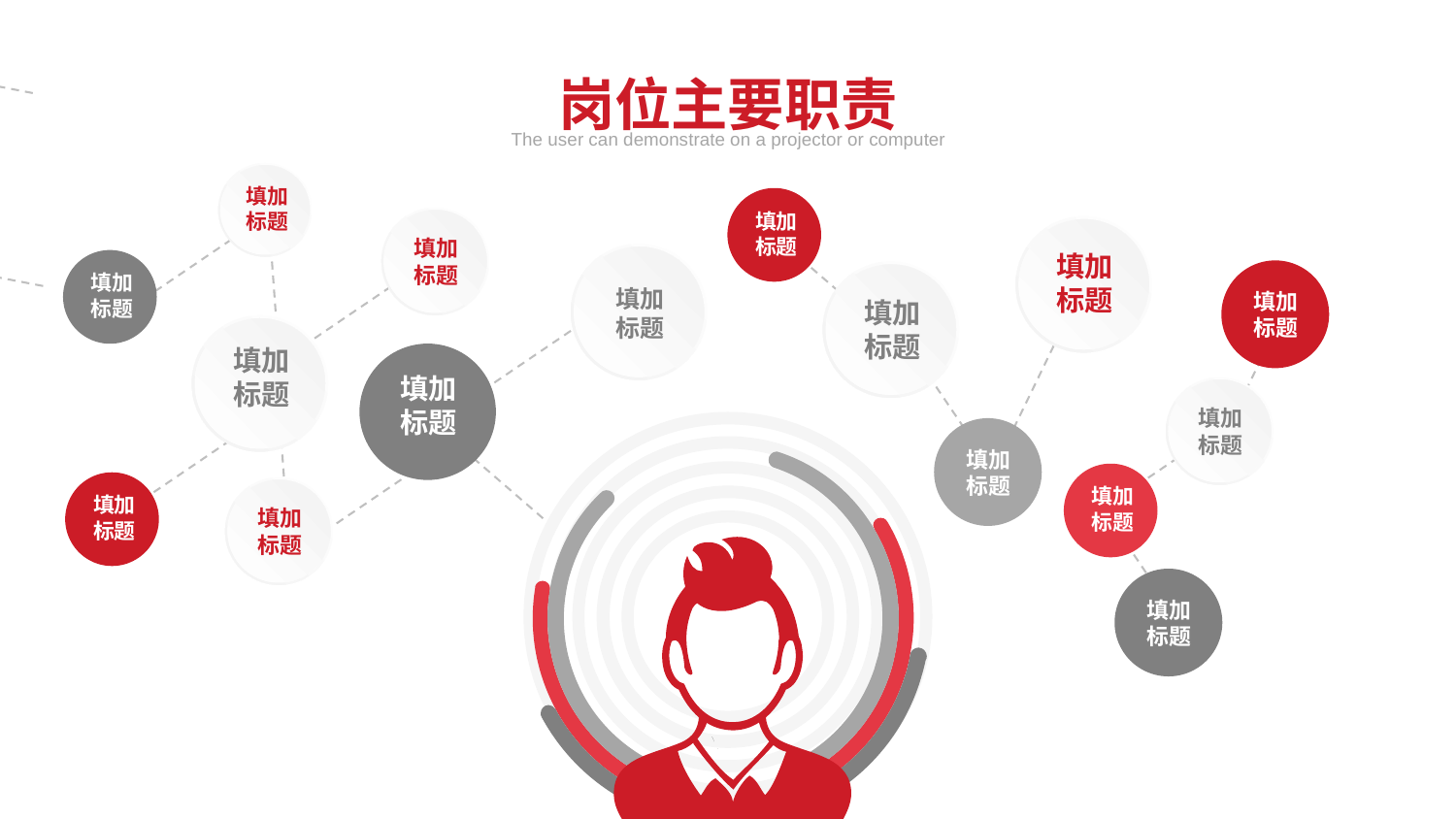

岗位主要职责
The user can demonstrate on a projector or computer

填加
标题

填加
标题

填加
标题

填加
标题

填加
标题

填加
标题

填加
标题

填加
标题

填加
标题

填加
标题

填加
标题

填加
标题

填加
标题

填加
标题

填加
标题

填加
标题